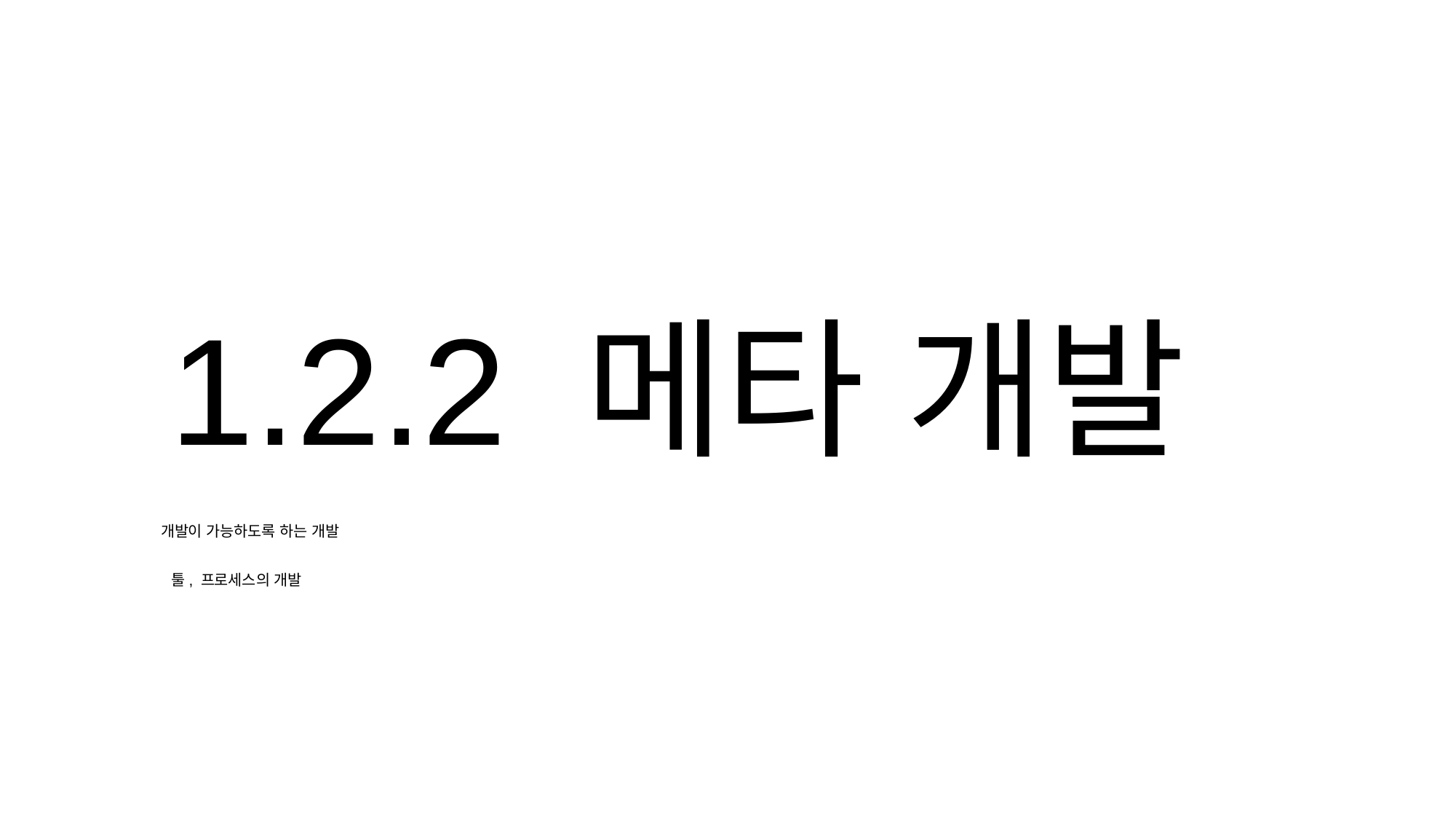

1.2.2 메타 개발
개발이 가능하도록 하는 개발
툴, 프로세스의 개발